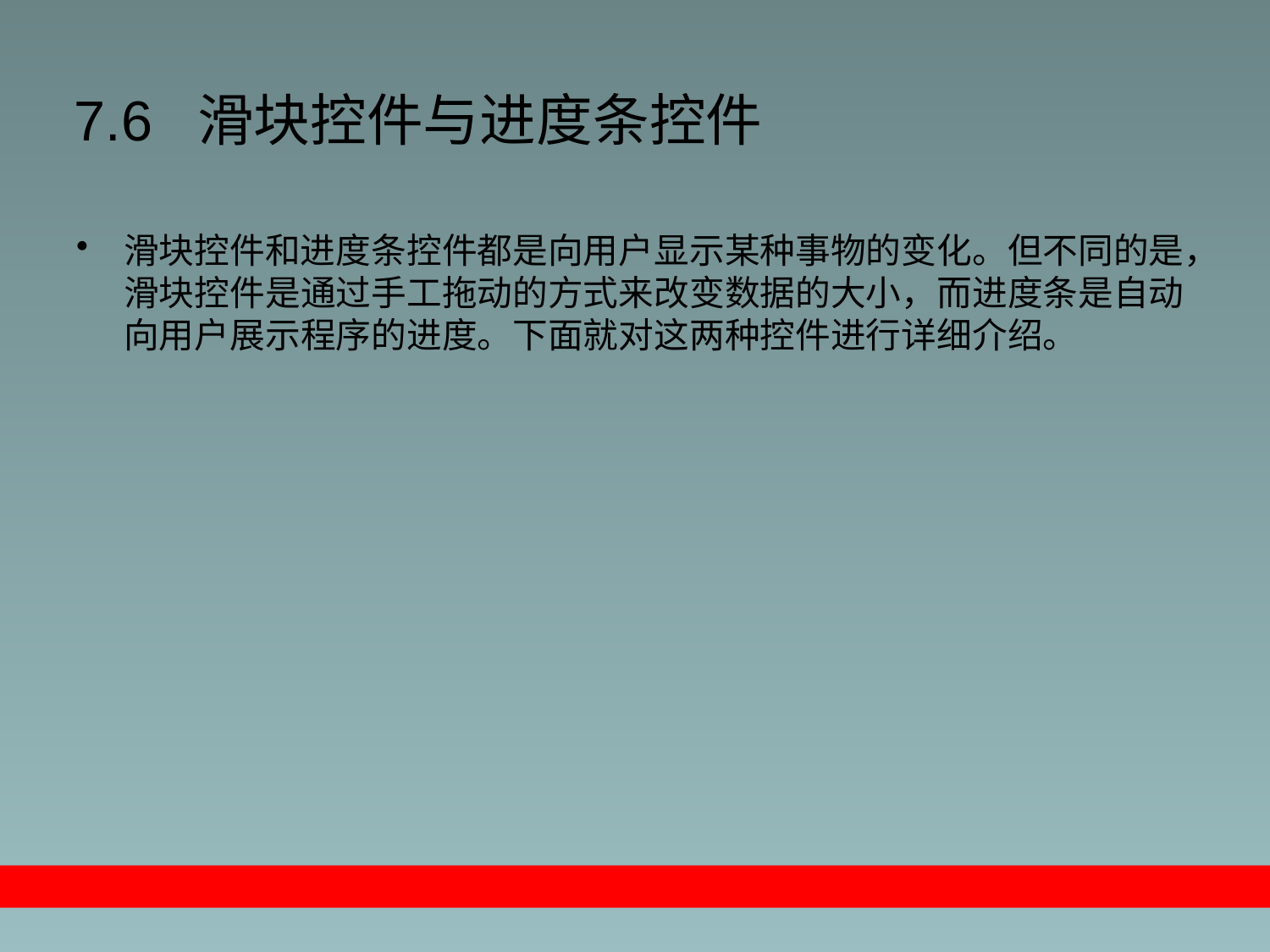

# 7.6  滑块控件与进度条控件
滑块控件和进度条控件都是向用户显示某种事物的变化。但不同的是，滑块控件是通过手工拖动的方式来改变数据的大小，而进度条是自动向用户展示程序的进度。下面就对这两种控件进行详细介绍。